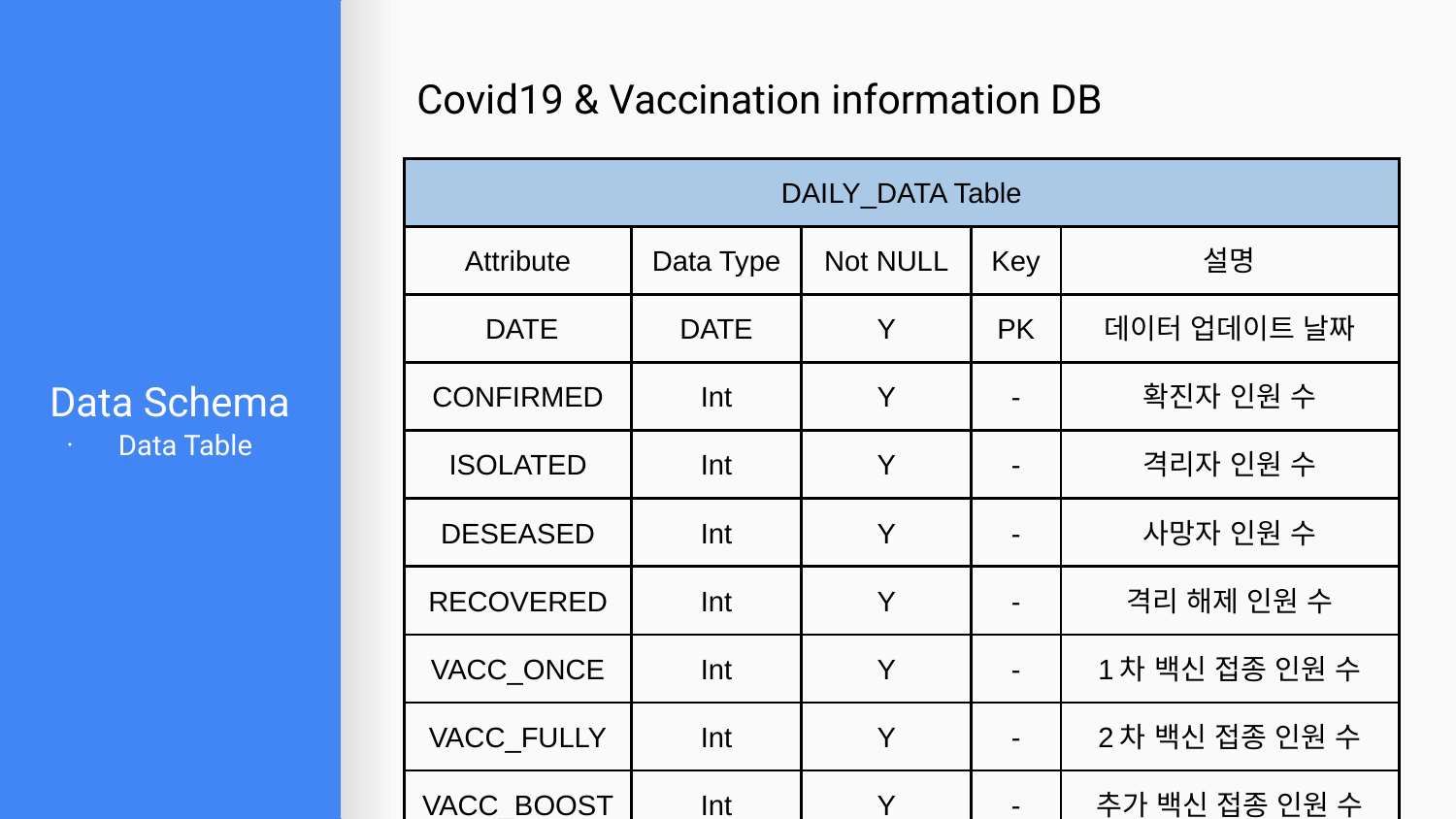

Covid19 & Vaccination information DB
| DAILY\_DATA Table |  |  |  |  |
| --- | --- | --- | --- | --- |
| Attribute | Data Type | Not NULL | Key | 설명 |
| DATE | DATE | Y | PK | 데이터 업데이트 날짜 |
| CONFIRMED | Int | Y | - | 확진자 인원 수 |
| ISOLATED | Int | Y | - | 격리자 인원 수 |
| DESEASED | Int | Y | - | 사망자 인원 수 |
| RECOVERED | Int | Y | - | 격리 해제 인원 수 |
| VACC\_ONCE | Int | Y | - | 1차 백신 접종 인원 수 |
| VACC\_FULLY | Int | Y | - | 2차 백신 접종 인원 수 |
| VACC\_BOOST | Int | Y | - | 추가 백신 접종 인원 수 |
# Data Schema
Data Table